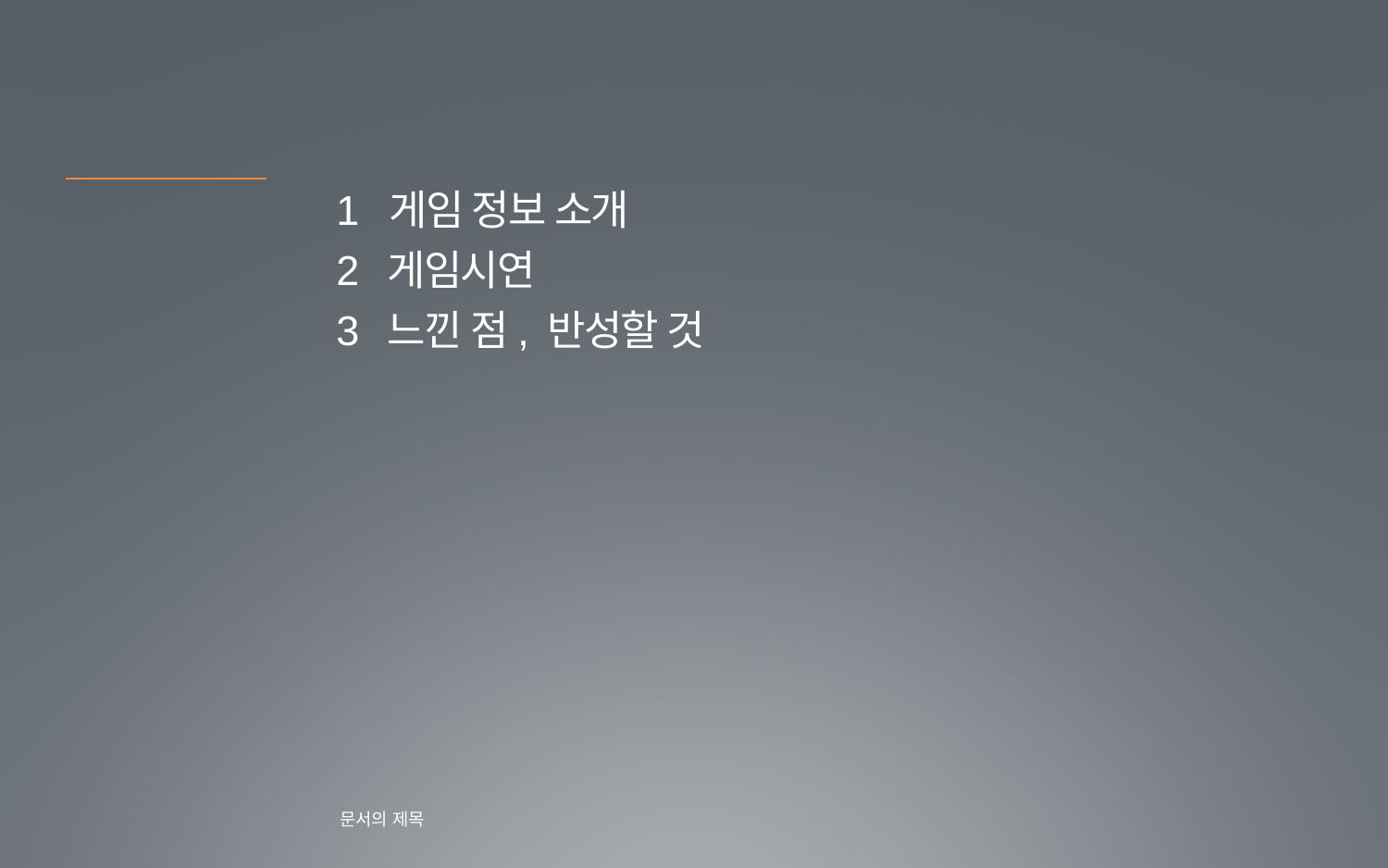

1  게임 정보 소개
2  게임시연
3  느낀 점, 반성할 것
문서의 제목